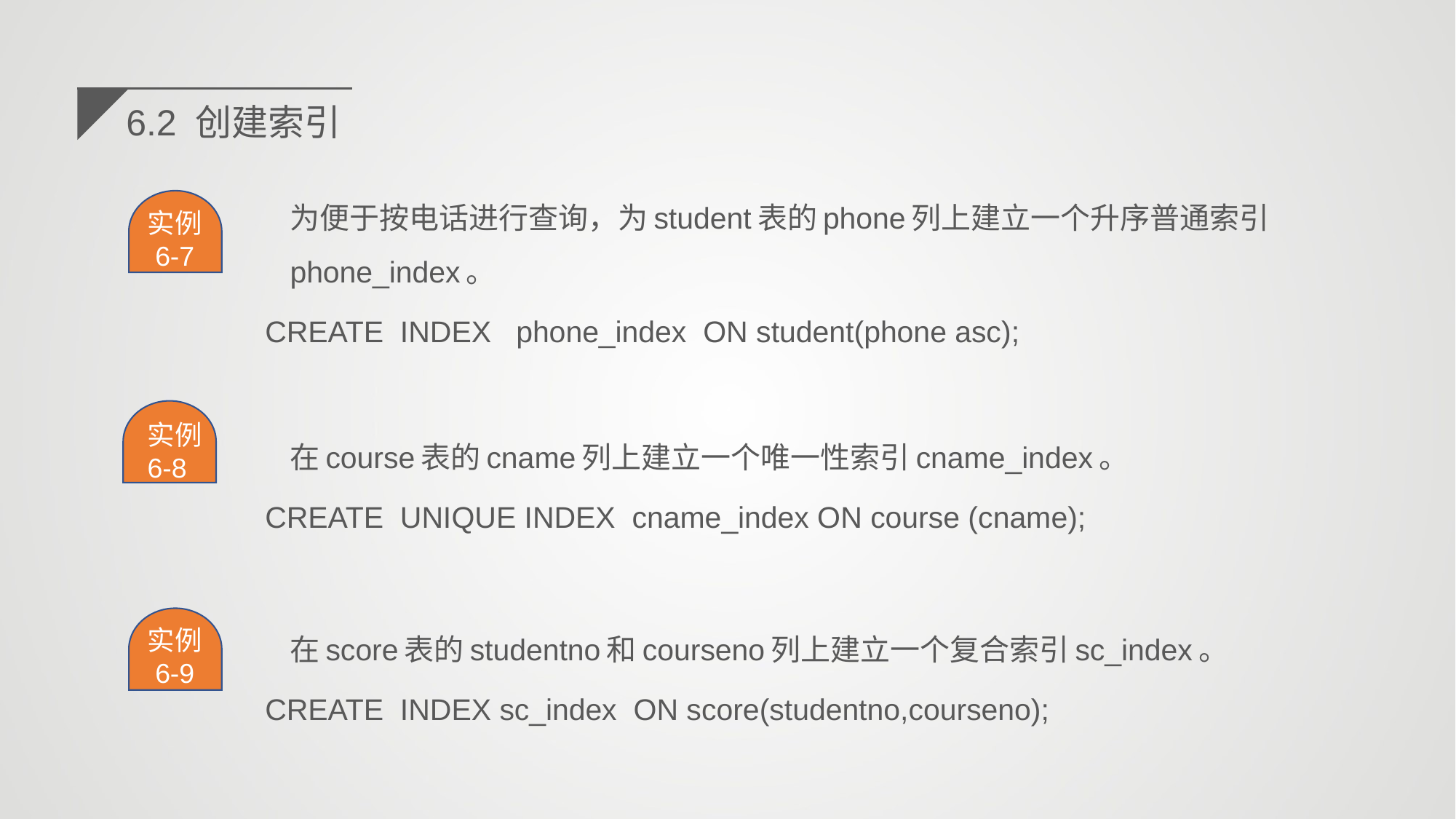

6.2 创建索引

为便于按电话进行查询，为student表的phone列上建立一个升序普通索引phone_index。
CREATE  INDEX   phone_index  ON student(phone asc);

在course表的cname列上建立一个唯一性索引cname_index。
CREATE  UNIQUE INDEX  cname_index ON course (cname);

在score表的studentno和courseno列上建立一个复合索引sc_index。
CREATE  INDEX sc_index  ON score(studentno,courseno);

实例
 6-7

实例
6-8

实例
 6-9